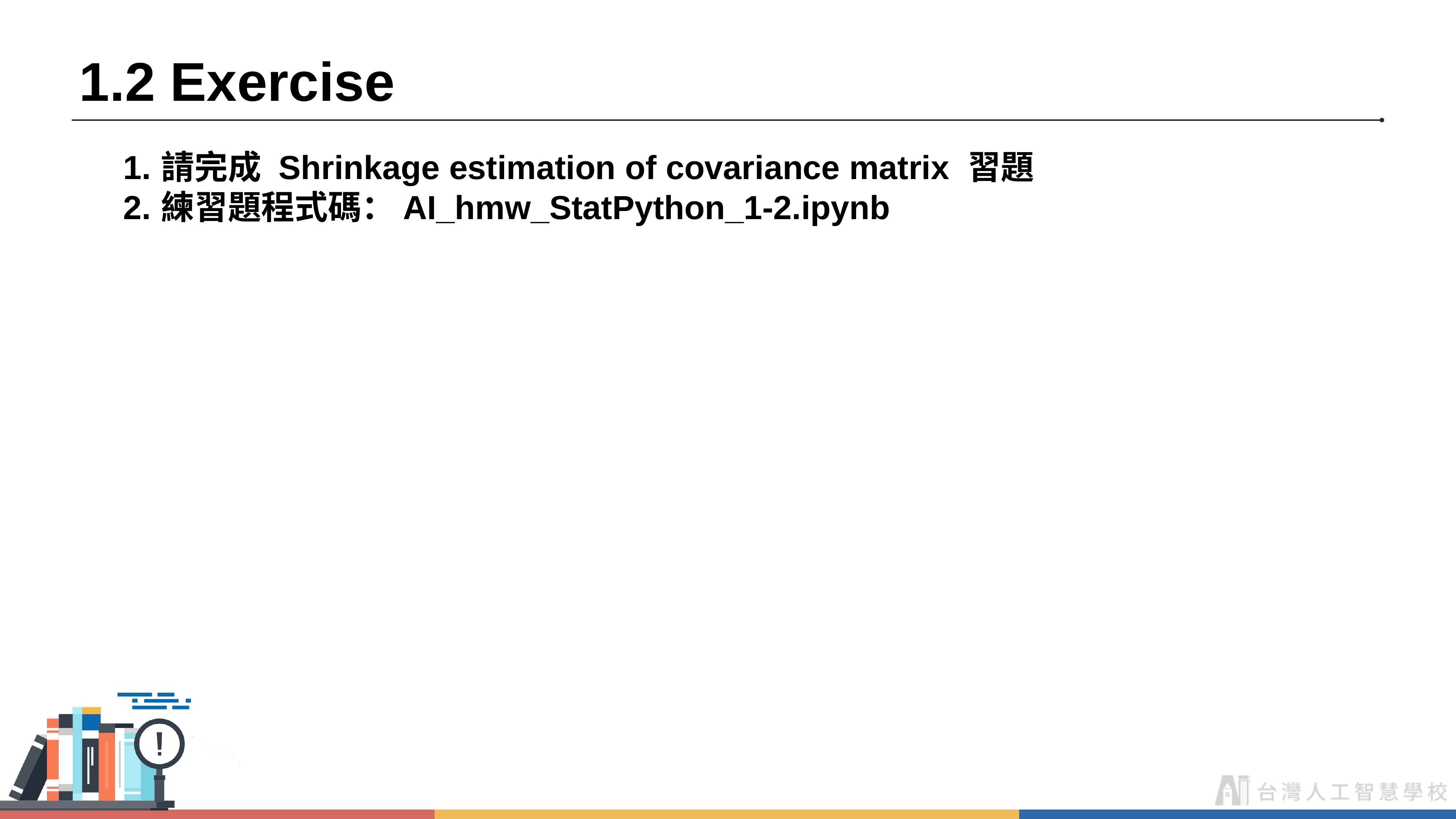

# 1.2 Exercise
請完成 Shrinkage estimation of covariance matrix 習題
練習題程式碼：AI_hmw_StatPython_1-2.ipynb